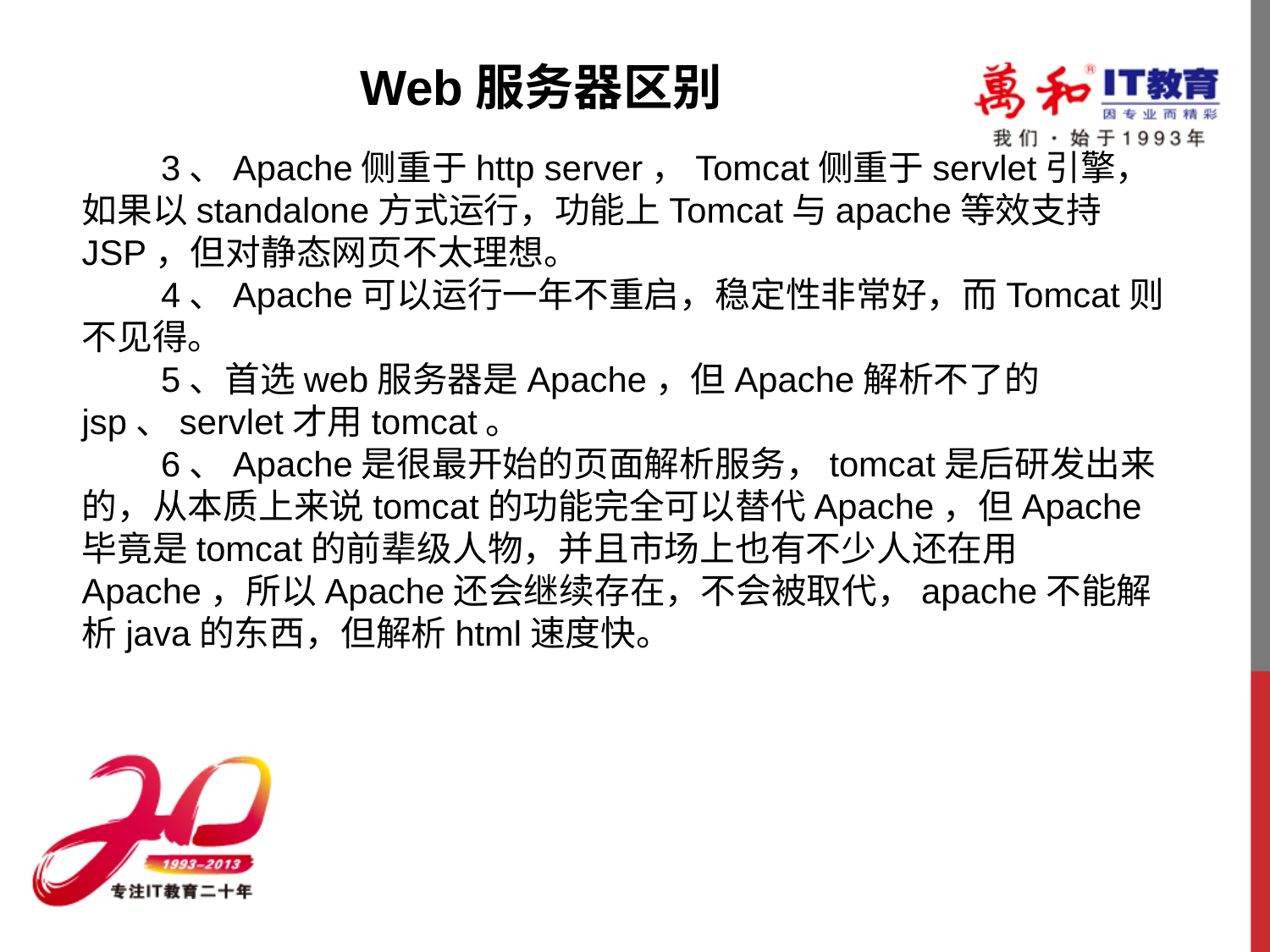

Web服务器区别
　　3、Apache侧重于http server，Tomcat侧重于servlet引擎，如果以standalone方式运行，功能上Tomcat与apache等效支持JSP，但对静态网页不太理想。
　　4、Apache可以运行一年不重启，稳定性非常好，而Tomcat则不见得。
　　5、首选web服务器是Apache，但Apache解析不了的jsp、servlet才用tomcat。
　　6、Apache是很最开始的页面解析服务，tomcat是后研发出来的，从本质上来说tomcat的功能完全可以替代Apache，但Apache毕竟是tomcat的前辈级人物，并且市场上也有不少人还在用Apache，所以Apache还会继续存在，不会被取代，apache不能解析java的东西，但解析html速度快。